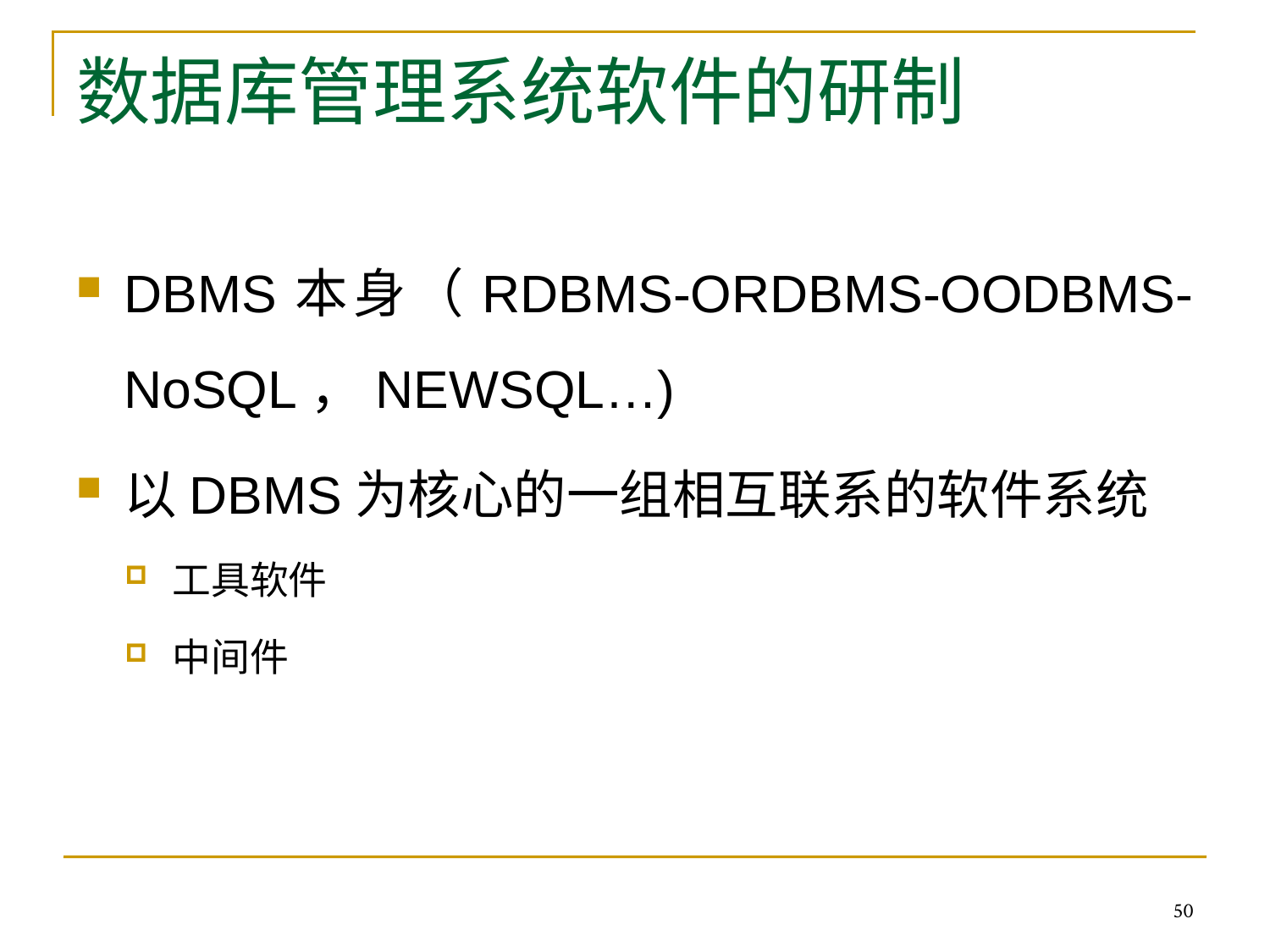

# 数据库管理系统软件的研制
DBMS本身（RDBMS-ORDBMS-OODBMS-NoSQL，NEWSQL…)
以DBMS为核心的一组相互联系的软件系统
工具软件
中间件
50